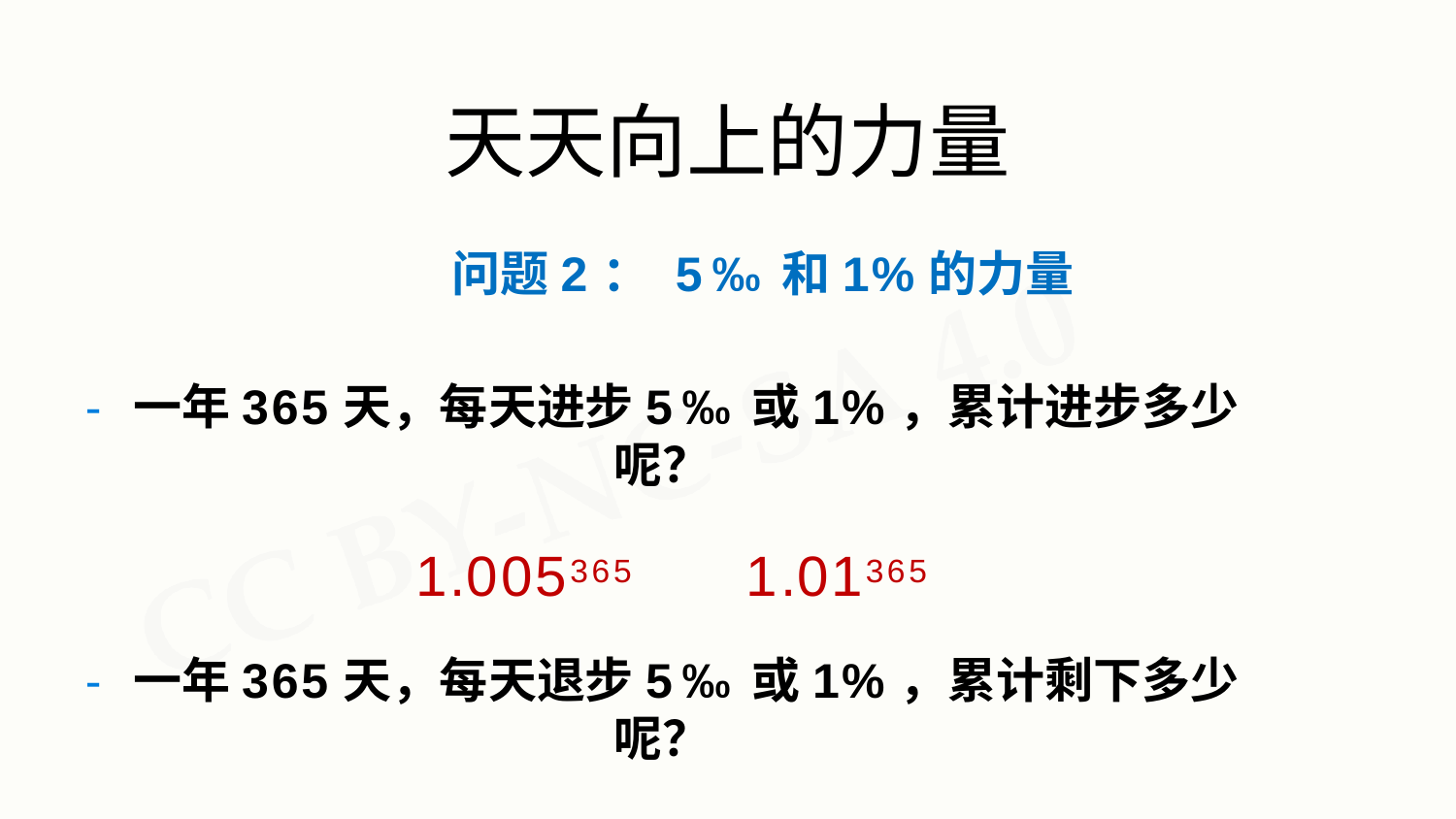

# 天天向上的力量
问题2： 5‰和1%的力量

- 一年365天，每天进步5‰或1%，累计进步多少呢？

1.005365	1.01365
- 一年365天，每天退步5‰或1%，累计剩下多少呢？

0.995365	0.99365